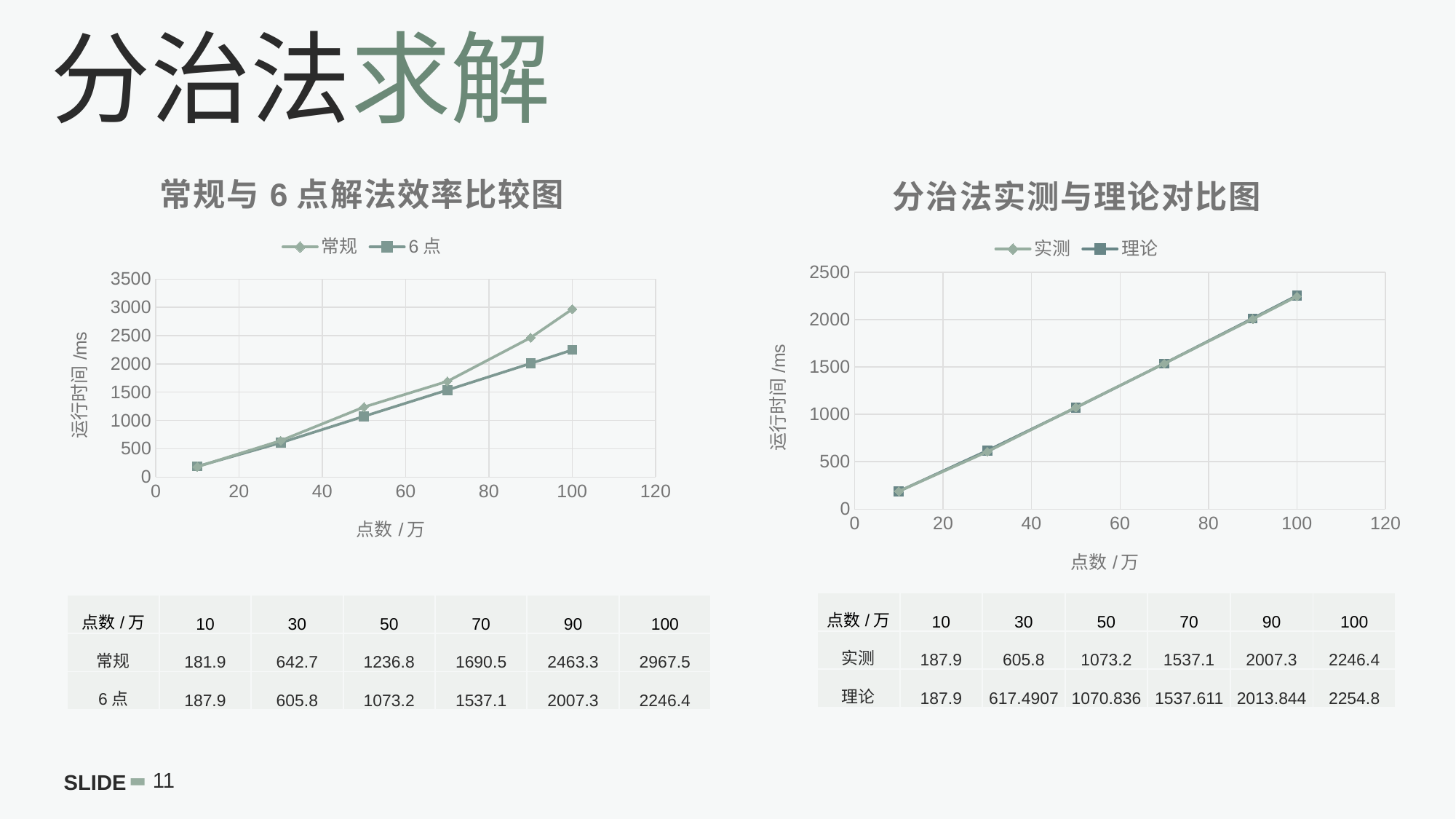

分治法求解

### Chart: 常规与6点解法效率比较图

| Category | 常规 | 6点 |
|---|---|---|

### Chart: 分治法实测与理论对比图

| Category | 实测 | 理论 |
|---|---|---|
| 点数/万 | 10 | 30 | 50 | 70 | 90 | 100 |
| --- | --- | --- | --- | --- | --- | --- |
| 实测 | 187.9 | 605.8 | 1073.2 | 1537.1 | 2007.3 | 2246.4 |
| 理论 | 187.9 | 617.4907 | 1070.836 | 1537.611 | 2013.844 | 2254.8 |
| 点数/万 | 10 | 30 | 50 | 70 | 90 | 100 |
| --- | --- | --- | --- | --- | --- | --- |
| 常规 | 181.9 | 642.7 | 1236.8 | 1690.5 | 2463.3 | 2967.5 |
| 6点 | 187.9 | 605.8 | 1073.2 | 1537.1 | 2007.3 | 2246.4 |